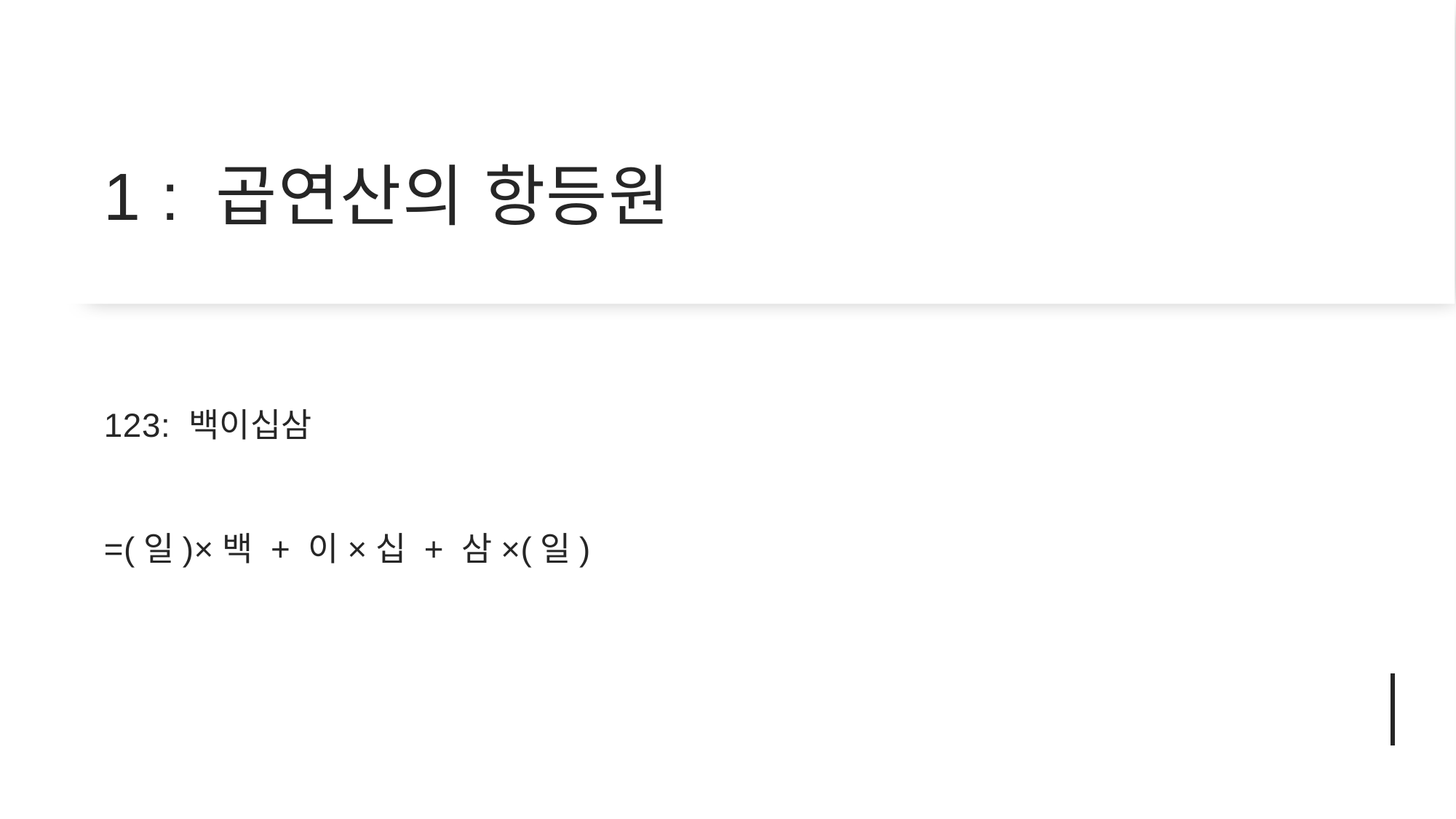

# 1 : 곱연산의 항등원

123: 백이십삼

=(일)×백 + 이×십 + 삼×(일)